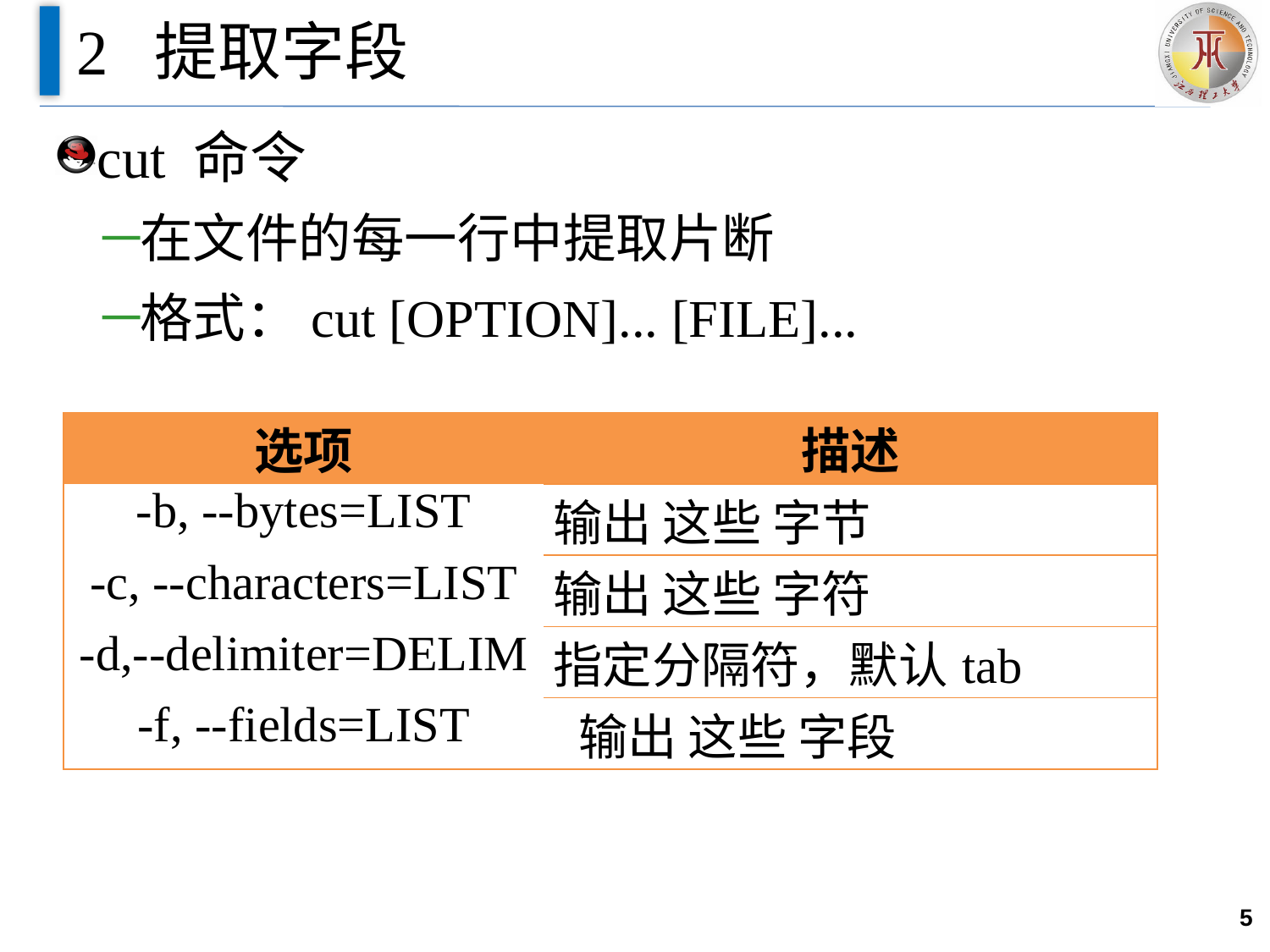

# 2  提取字段
cut 命令
在文件的每一行中提取片断
格式：cut [OPTION]... [FILE]...

| 选项 | 描述 |
| --- | --- |
| -b, --bytes=LIST | 输出 这些 字节 |
| -c, --characters=LIST | 输出 这些 字符 |
| -d,--delimiter=DELIM | 指定分隔符，默认tab |
| -f, --fields=LIST | 输出 这些 字段 |
5